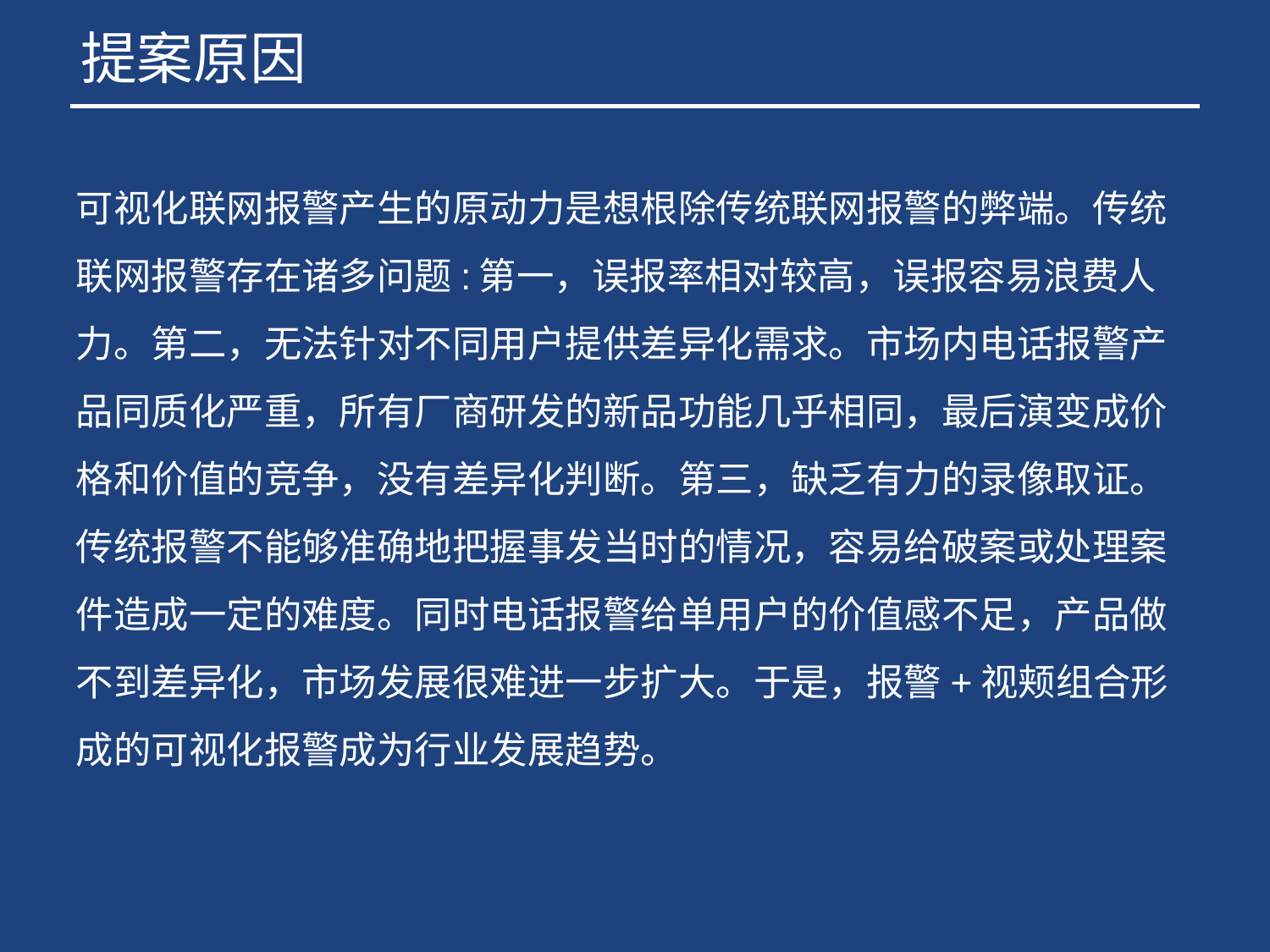

提案原因
可视化联网报警产生的原动力是想根除传统联网报警的弊端。传统联网报警存在诸多问题:第一，误报率相对较高，误报容易浪费人力。第二，无法针对不同用户提供差异化需求。市场内电话报警产品同质化严重，所有厂商研发的新品功能几乎相同，最后演变成价格和价值的竞争，没有差异化判断。第三，缺乏有力的录像取证。传统报警不能够准确地把握事发当时的情况，容易给破案或处理案件造成一定的难度。同时电话报警给单用户的价值感不足，产品做不到差异化，市场发展很难进一步扩大。于是，报警+视颊组合形成的可视化报警成为行业发展趋势。
3